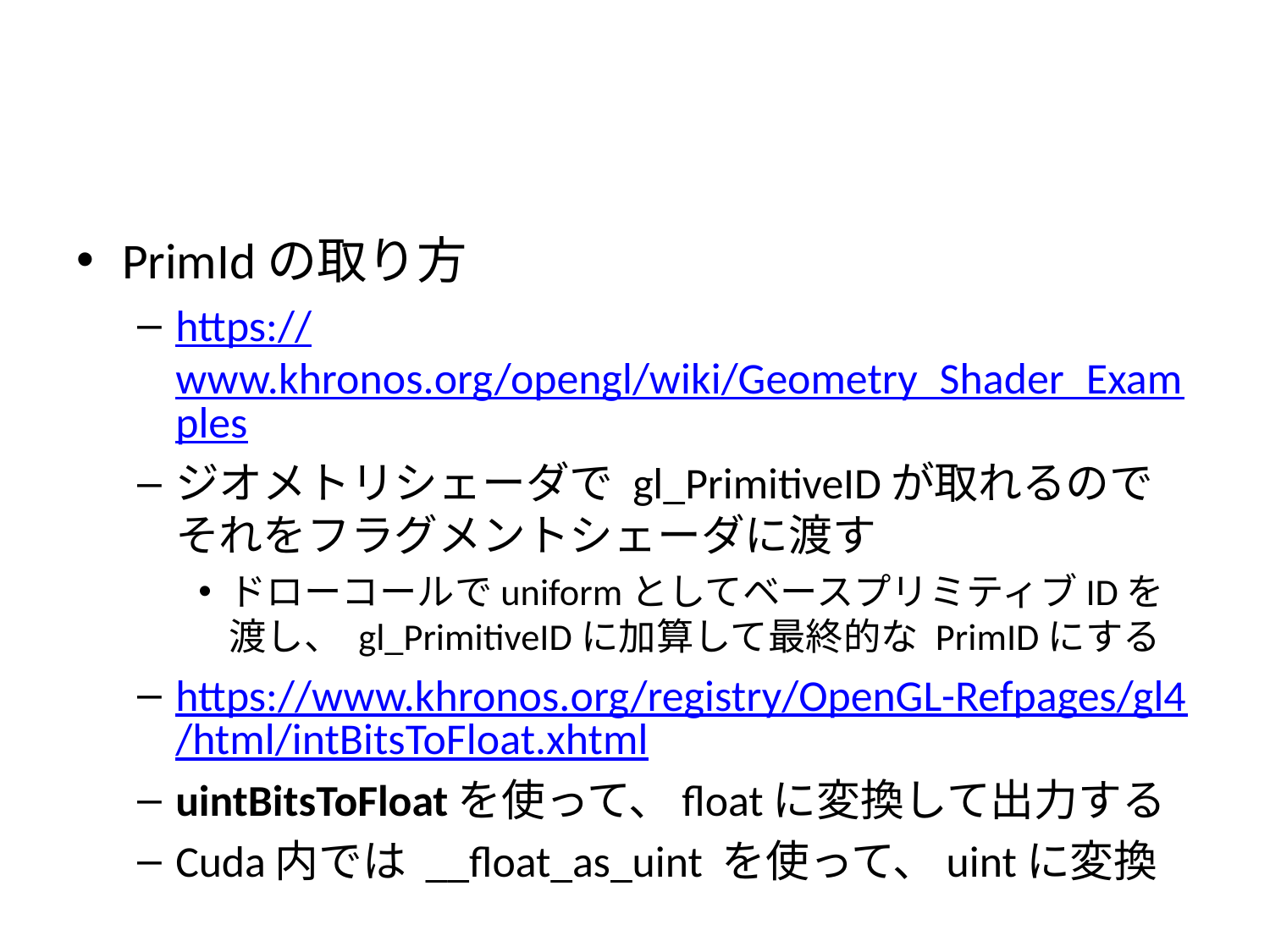

#
PrimIdの取り方
https://www.khronos.org/opengl/wiki/Geometry_Shader_Examples
ジオメトリシェーダで gl_PrimitiveIDが取れるので
それをフラグメントシェーダに渡す
ドローコールでuniformとしてベースプリミティブIDを渡し、 gl_PrimitiveIDに加算して最終的な PrimIDにする
https://www.khronos.org/registry/OpenGL-Refpages/gl4/html/intBitsToFloat.xhtml
uintBitsToFloatを使って、floatに変換して出力する
Cuda内では __float_as_uint を使って、uintに変換